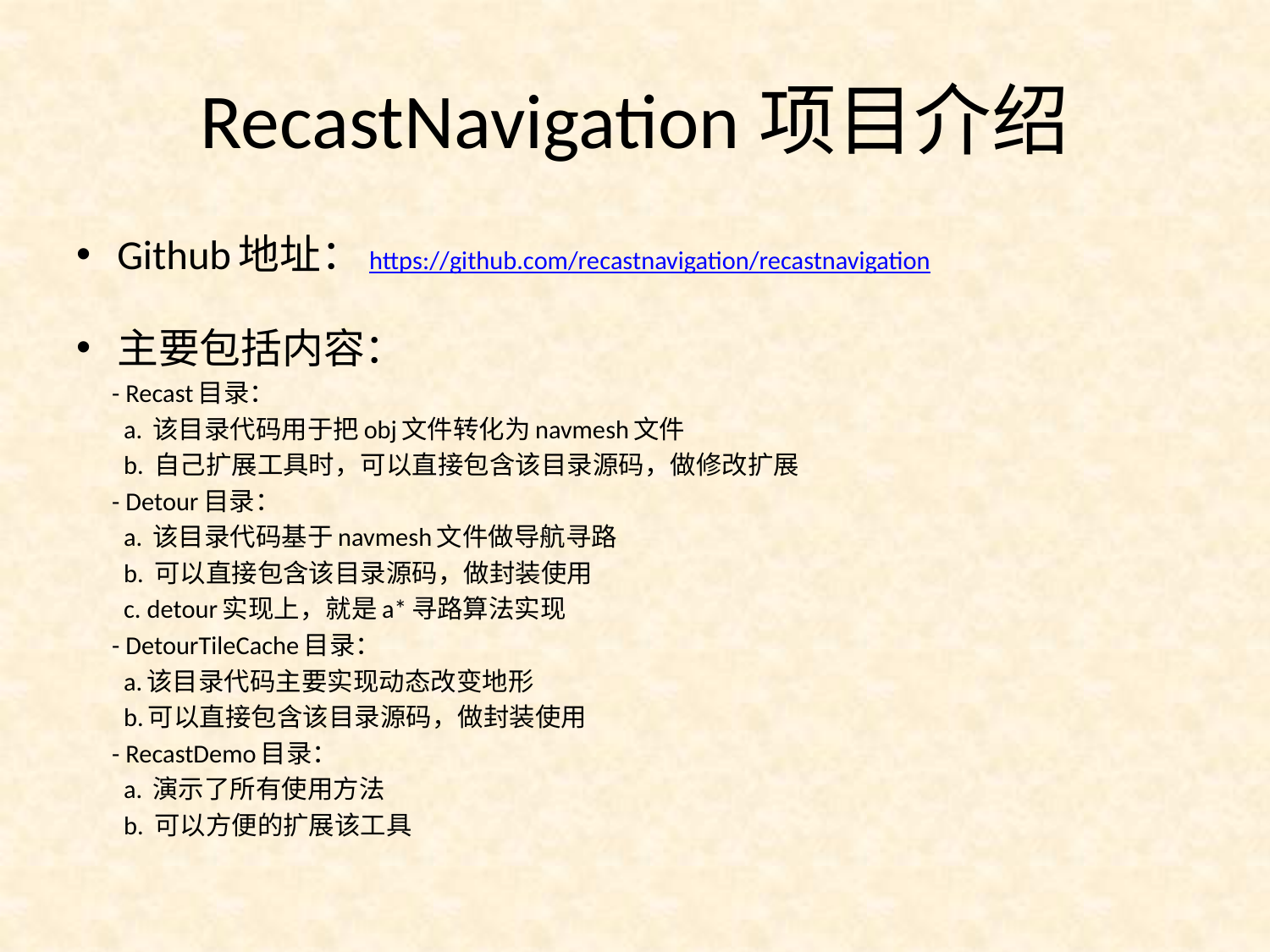

# RecastNavigation项目介绍
Github地址：https://github.com/recastnavigation/recastnavigation

主要包括内容：
      - Recast目录：
        a. 该目录代码用于把obj文件转化为navmesh文件
        b. 自己扩展工具时，可以直接包含该目录源码，做修改扩展
      - Detour目录：
        a. 该目录代码基于navmesh文件做导航寻路
        b. 可以直接包含该目录源码，做封装使用
        c. detour实现上，就是a*寻路算法实现
      - DetourTileCache目录：
        a.该目录代码主要实现动态改变地形
        b.可以直接包含该目录源码，做封装使用
      - RecastDemo目录：
        a. 演示了所有使用方法
        b. 可以方便的扩展该工具